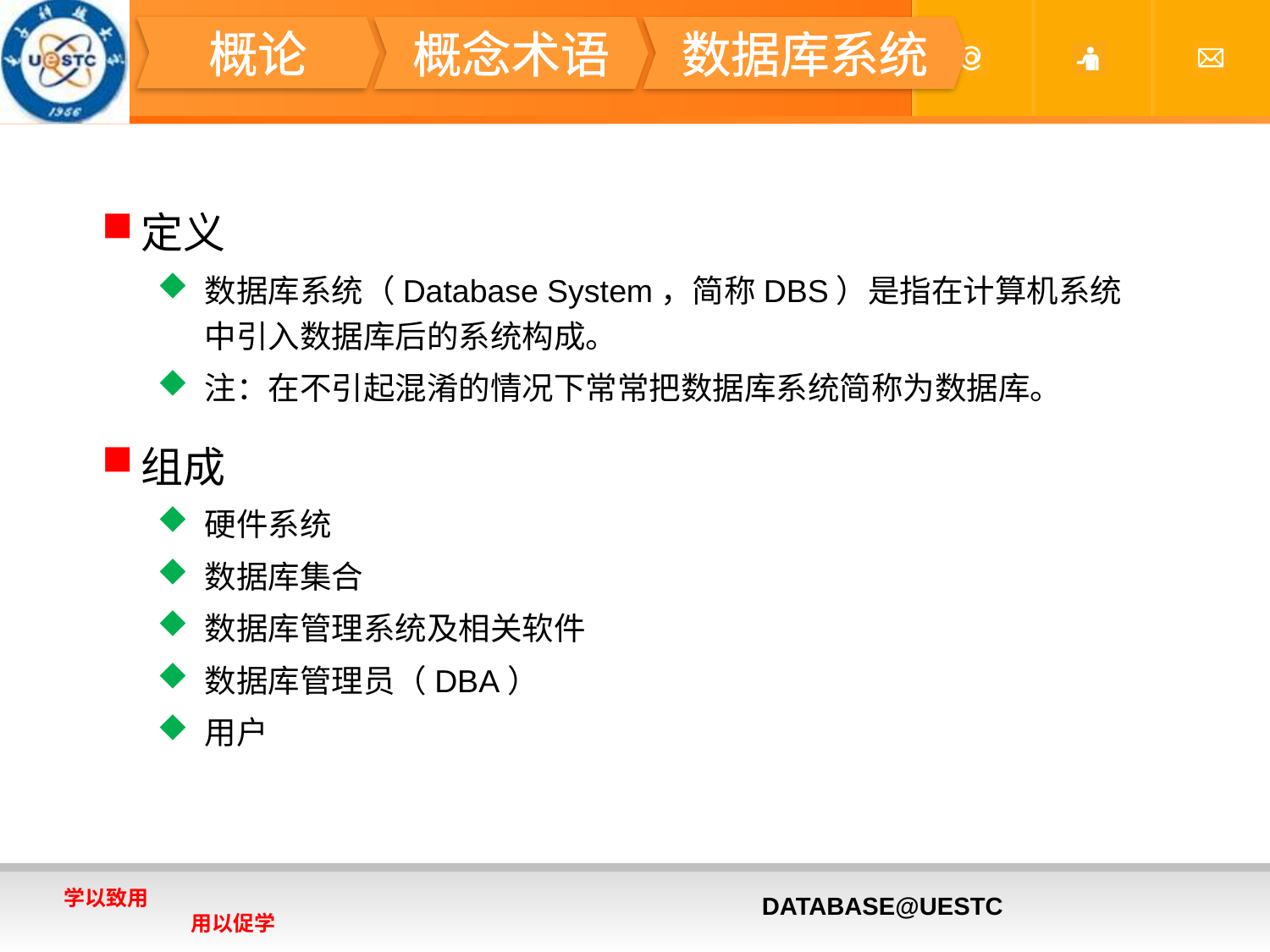

#
概论
概念术语
数据库系统
定义
数据库系统（Database System，简称DBS）是指在计算机系统中引入数据库后的系统构成。
注：在不引起混淆的情况下常常把数据库系统简称为数据库。
组成
硬件系统
数据库集合
数据库管理系统及相关软件
数据库管理员（DBA）
用户